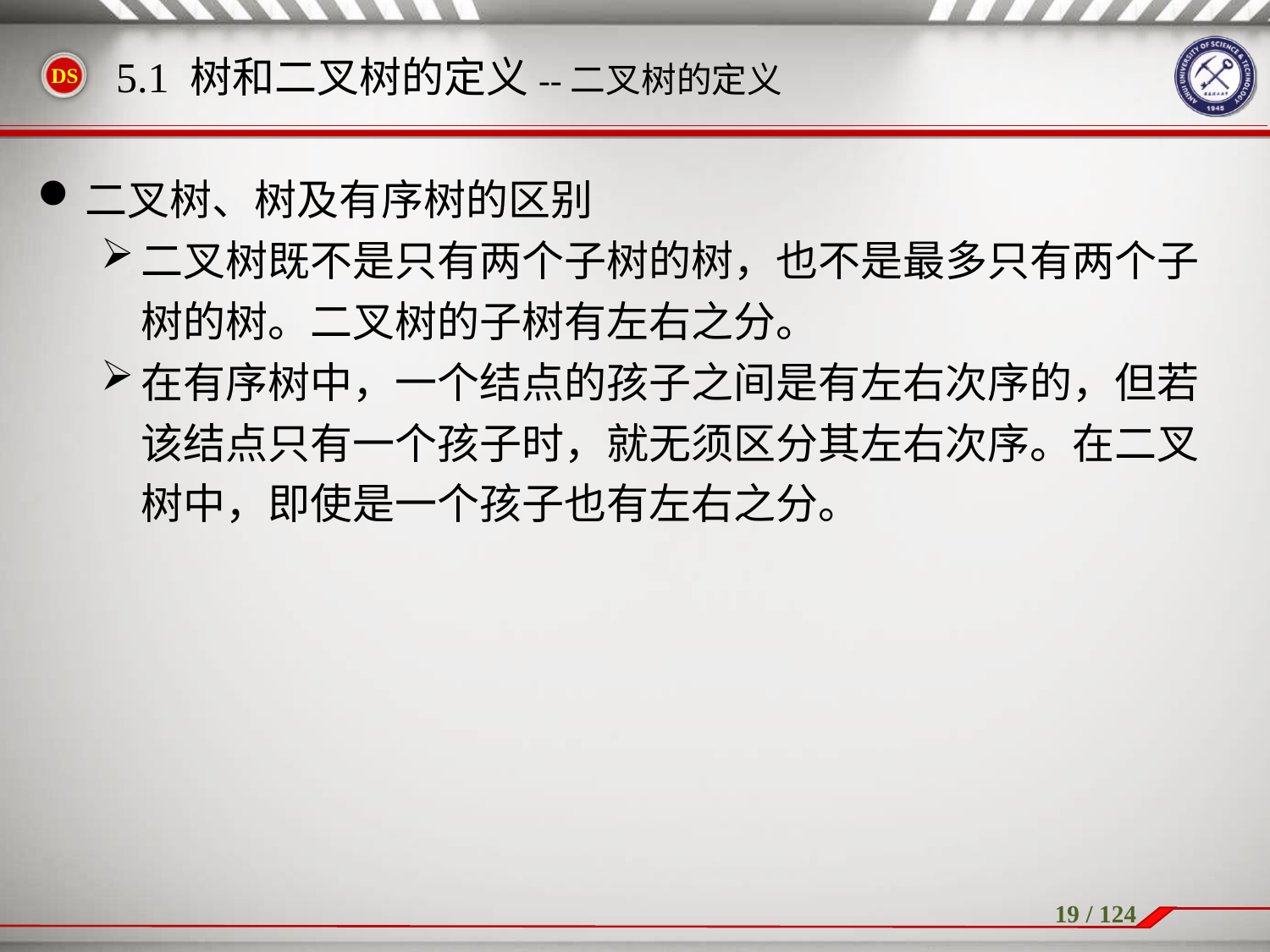

二叉树、树及有序树的区别
二叉树既不是只有两个子树的树，也不是最多只有两个子树的树。二叉树的子树有左右之分。
在有序树中，一个结点的孩子之间是有左右次序的，但若该结点只有一个孩子时，就无须区分其左右次序。在二叉树中，即使是一个孩子也有左右之分。
5.1 树和二叉树的定义--二叉树的定义